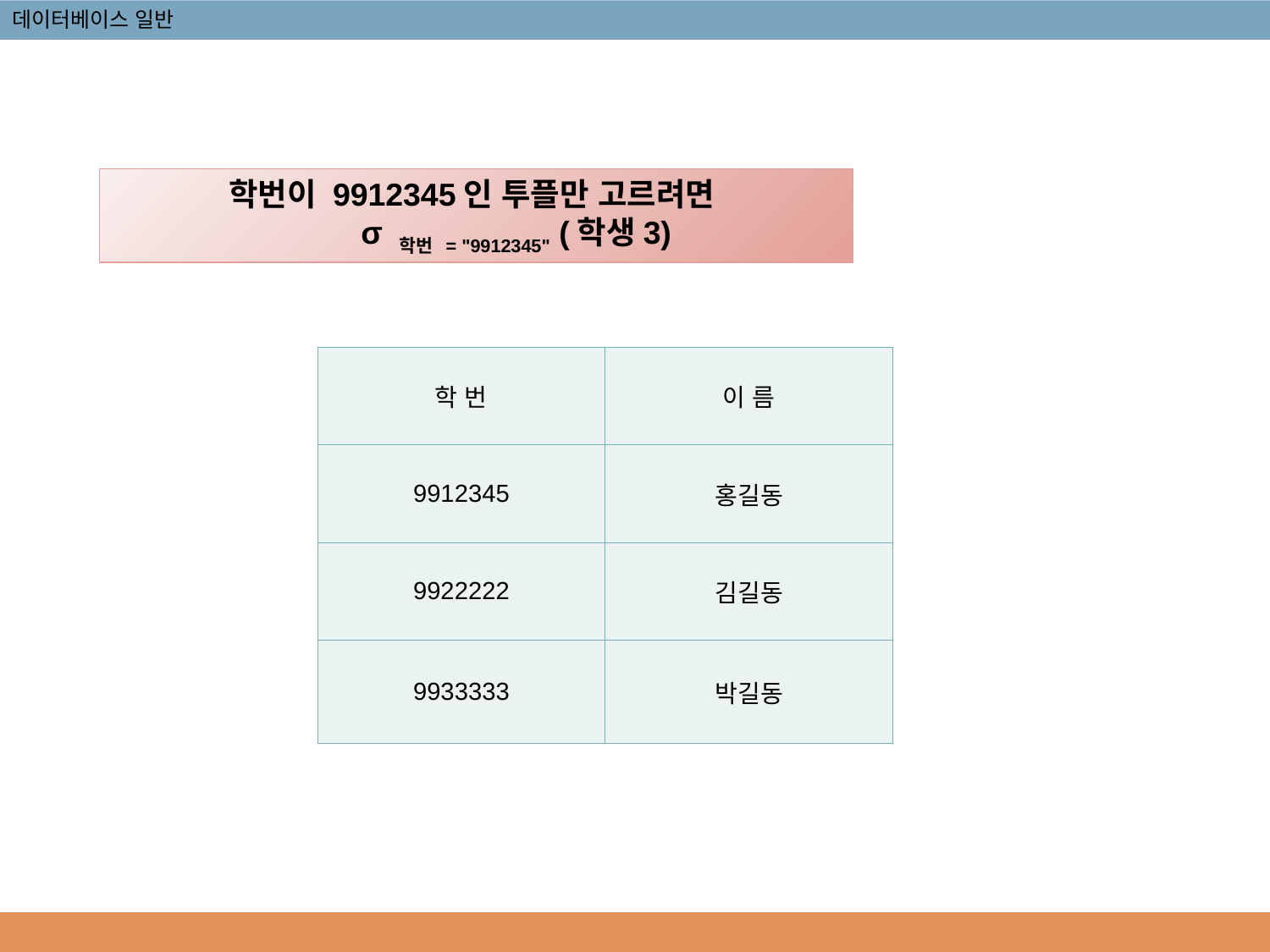

학번이 9912345인 투플만 고르려면
          σ 학번 = "9912345" (학생3)
| 학 번 | 이 름 |
| --- | --- |
| 9912345 | 홍길동 |
| 9922222 | 김길동 |
| 9933333 | 박길동 |